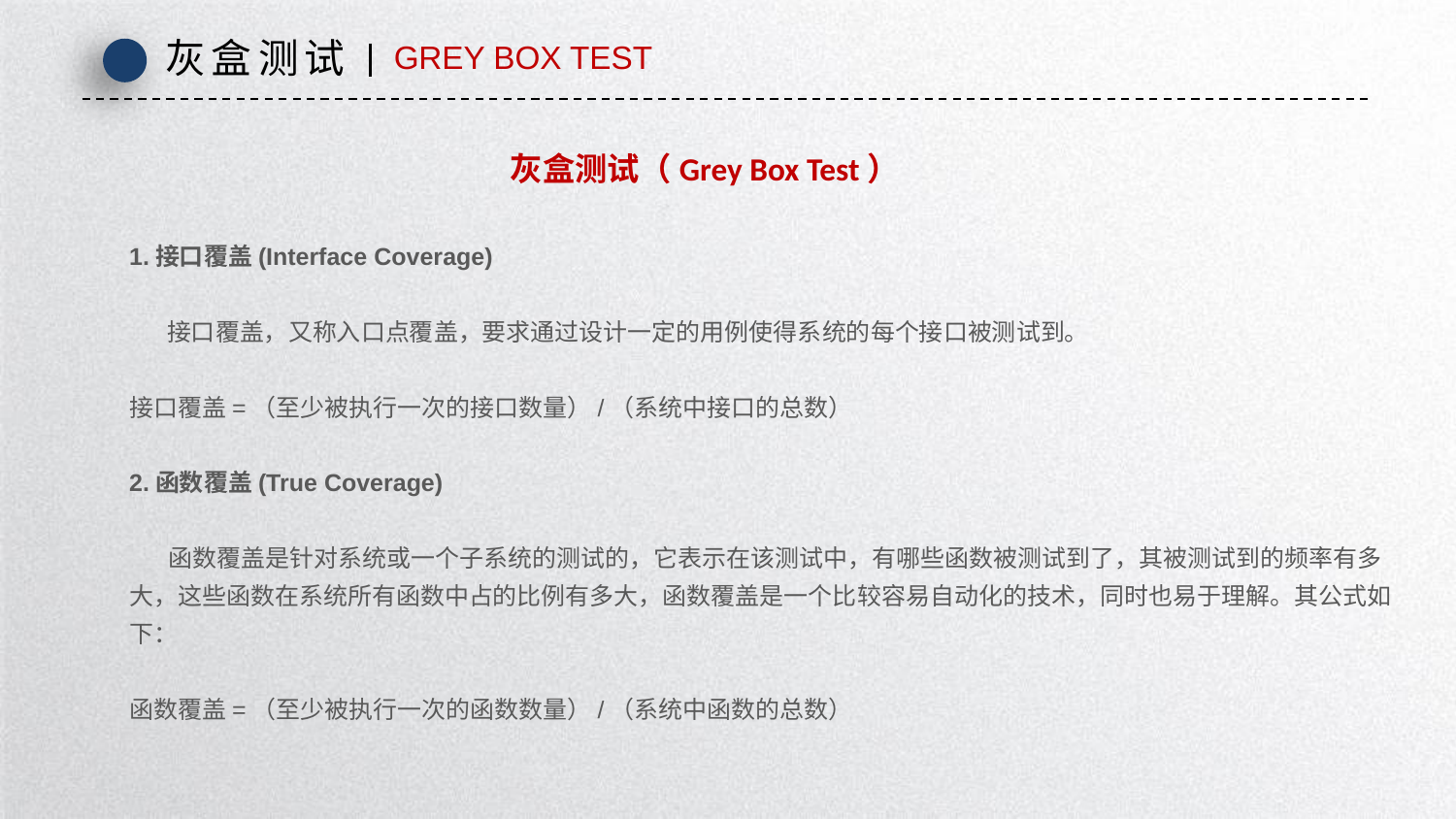

灰盒测试
GREY BOX TEST

灰盒测试（Grey Box Test）

1.接口覆盖(Interface Coverage)

      接口覆盖，又称入口点覆盖，要求通过设计一定的用例使得系统的每个接口被测试到。

接口覆盖=（至少被执行一次的接口数量）/（系统中接口的总数）

2.函数覆盖(True Coverage)

      函数覆盖是针对系统或一个子系统的测试的，它表示在该测试中，有哪些函数被测试到了，其被测试到的频率有多大，这些函数在系统所有函数中占的比例有多大，函数覆盖是一个比较容易自动化的技术，同时也易于理解。其公式如下：

函数覆盖=（至少被执行一次的函数数量）/（系统中函数的总数）
延时符